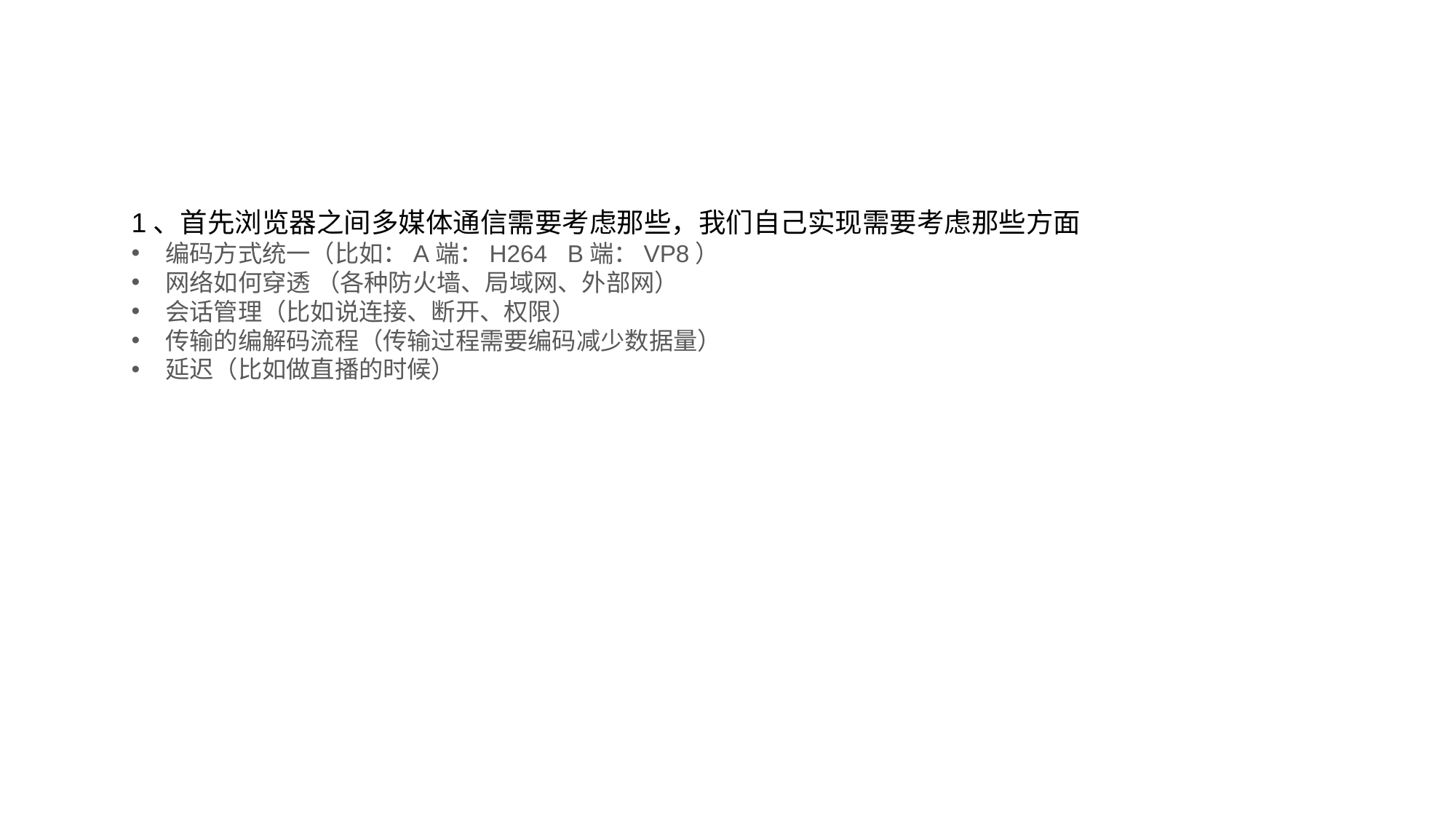

1、首先浏览器之间多媒体通信需要考虑那些，我们自己实现需要考虑那些方面
编码方式统一（比如：A端：H264   B端：VP8）
网络如何穿透 （各种防火墙、局域网、外部网）
会话管理（比如说连接、断开、权限）
传输的编解码流程（传输过程需要编码减少数据量）
延迟（比如做直播的时候）